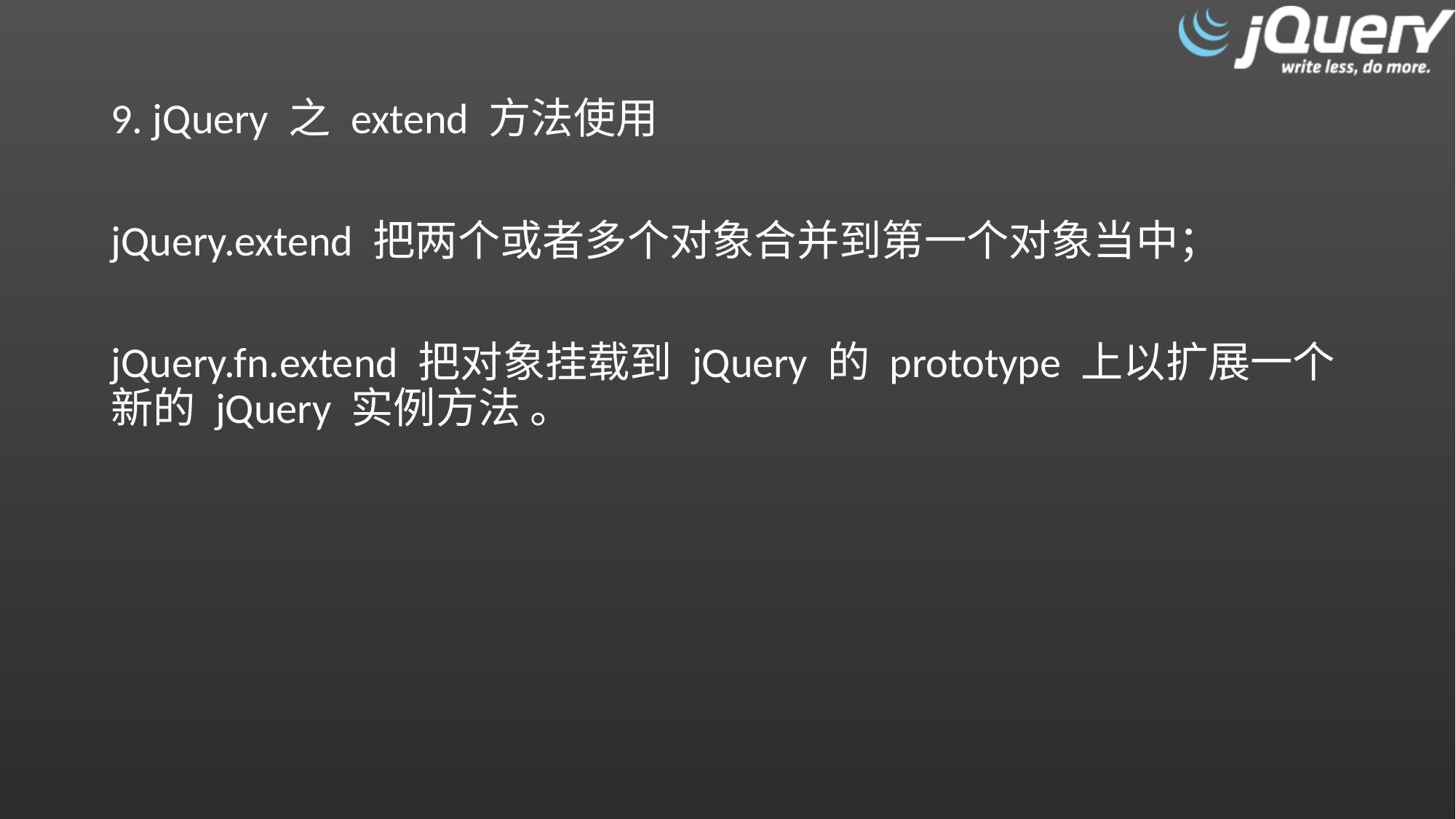

9. jQuery 之 extend 方法使用

jQuery.extend 把两个或者多个对象合并到第一个对象当中；

jQuery.fn.extend 把对象挂载到 jQuery 的 prototype 上以扩展一个新的 jQuery 实例方法 。